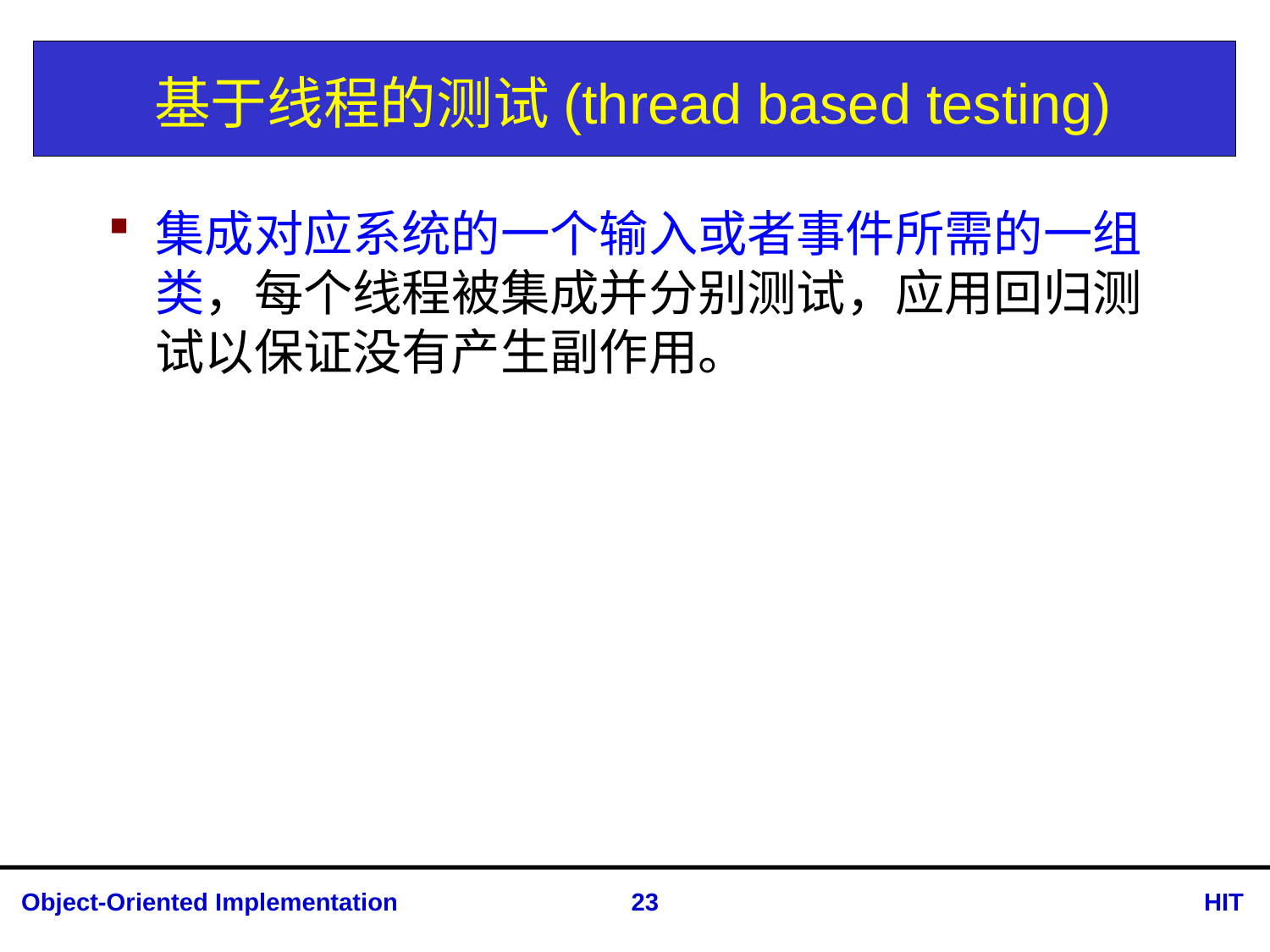

# 基于线程的测试(thread based testing)
集成对应系统的一个输入或者事件所需的一组类，每个线程被集成并分别测试，应用回归测试以保证没有产生副作用。